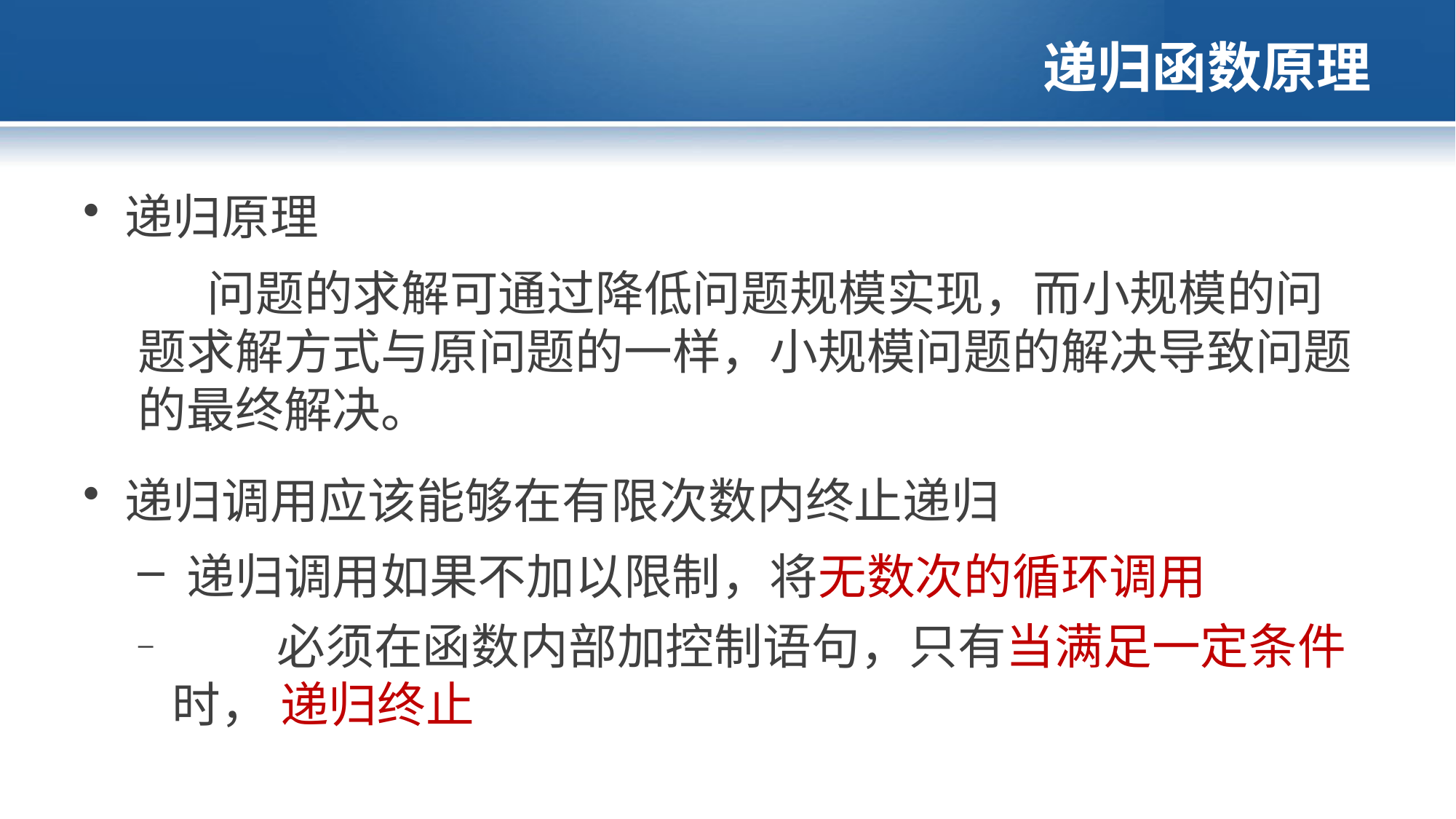

# 递归函数原理
递归原理
问题的求解可通过降低问题规模实现，而小规模的问 题求解方式与原问题的一样，小规模问题的解决导致问题 的最终解决。
递归调用应该能够在有限次数内终止递归
递归调用如果不加以限制，将无数次的循环调用
	必须在函数内部加控制语句，只有当满足一定条件时， 递归终止